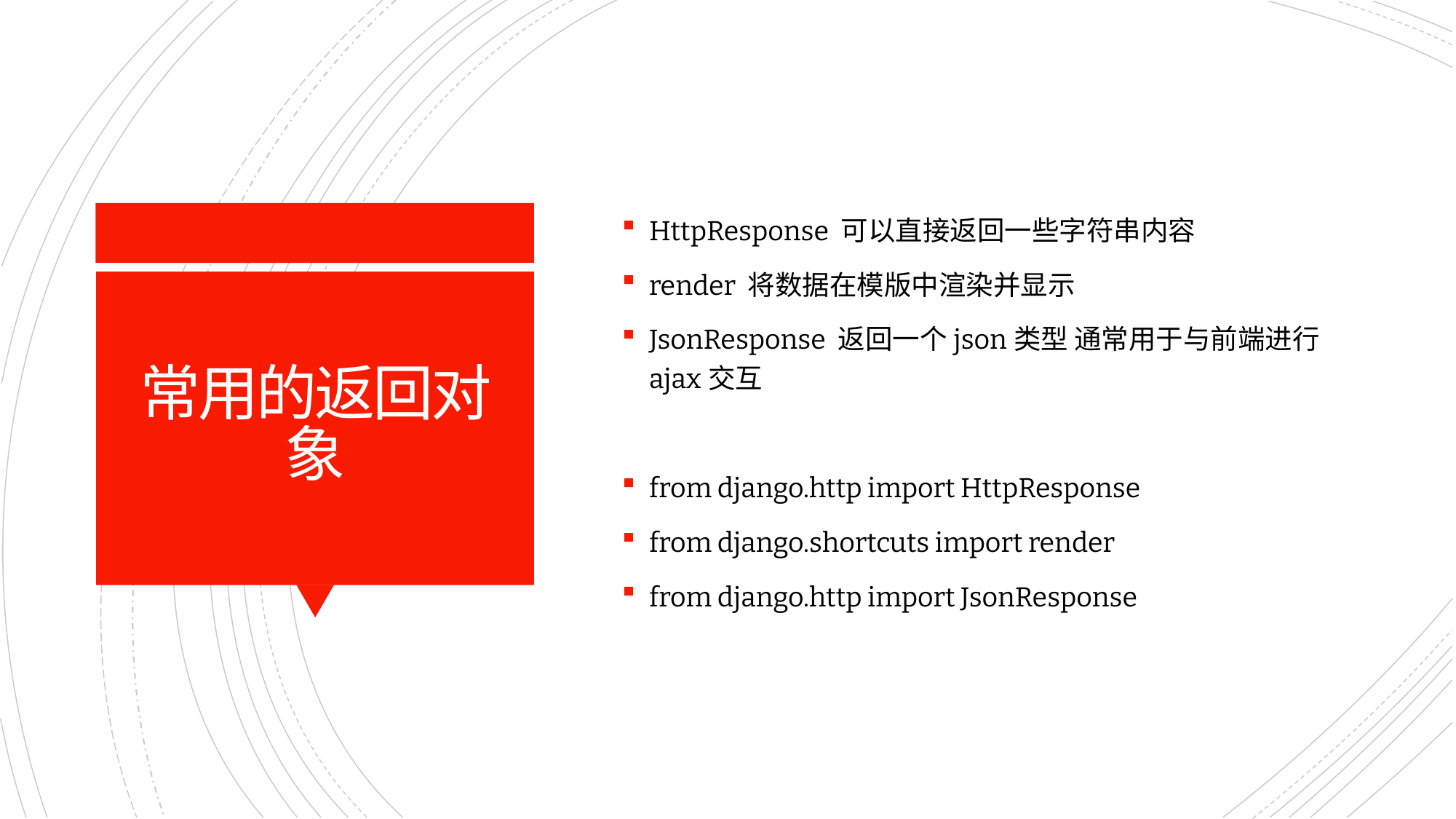

HttpResponse 可以直接返回一些字符串内容
render 将数据在模版中渲染并显示
JsonResponse 返回一个json类型 通常用于与前端进行ajax交互

from django.http import HttpResponse
from django.shortcuts import render
from django.http import JsonResponse
# 常用的返回对象